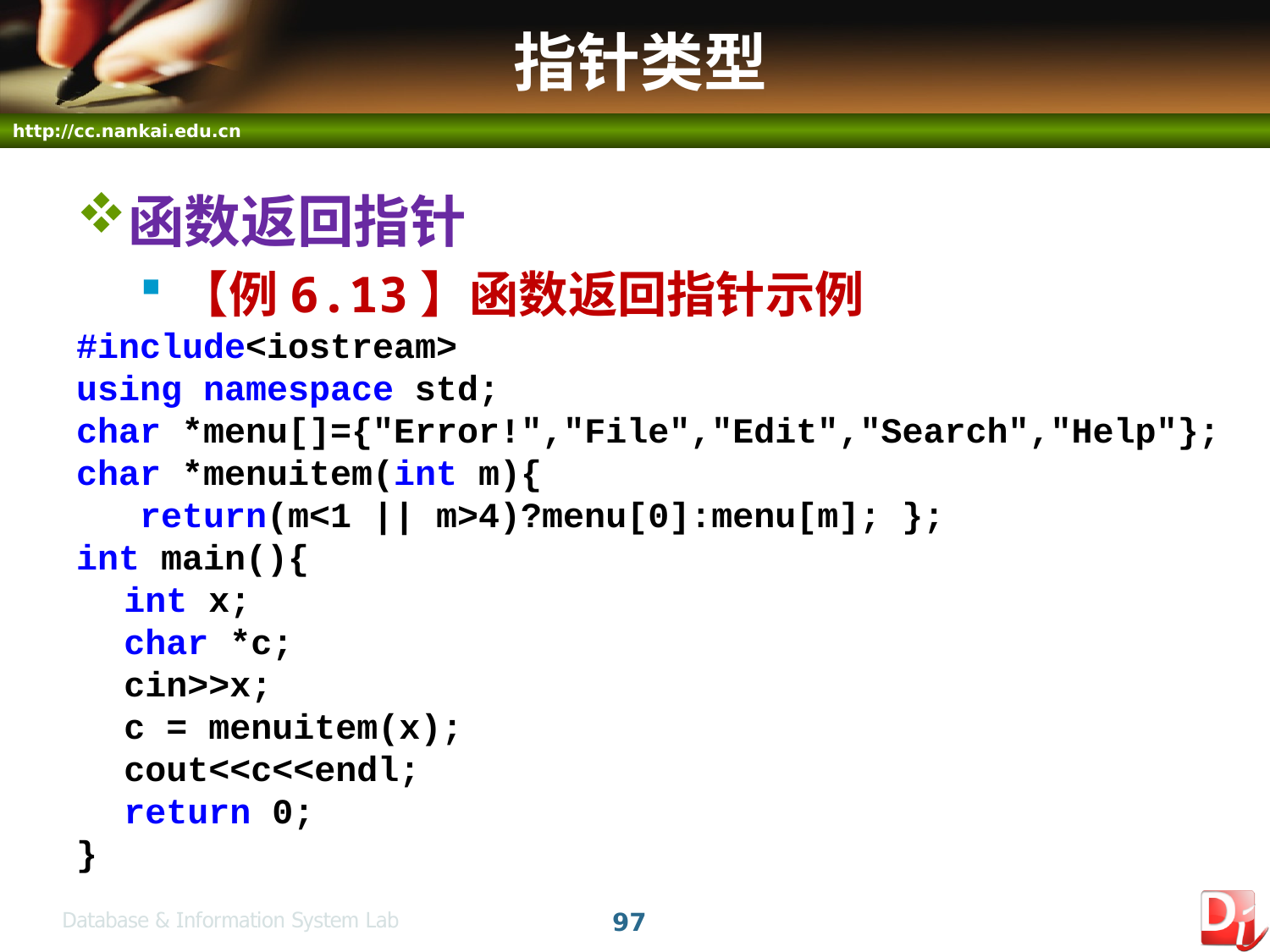

# 指针类型
函数返回指针
【例6.13】函数返回指针示例
#include<iostream>
using namespace std;
char *menu[]={"Error!","File","Edit","Search","Help"};
char *menuitem(int m){
   return(m<1 || m>4)?menu[0]:menu[m]; };
int main(){
	int x;
	char *c;
	cin>>x;
	c = menuitem(x);
	cout<<c<<endl;
	return 0;
}

97
Database & Information System Lab